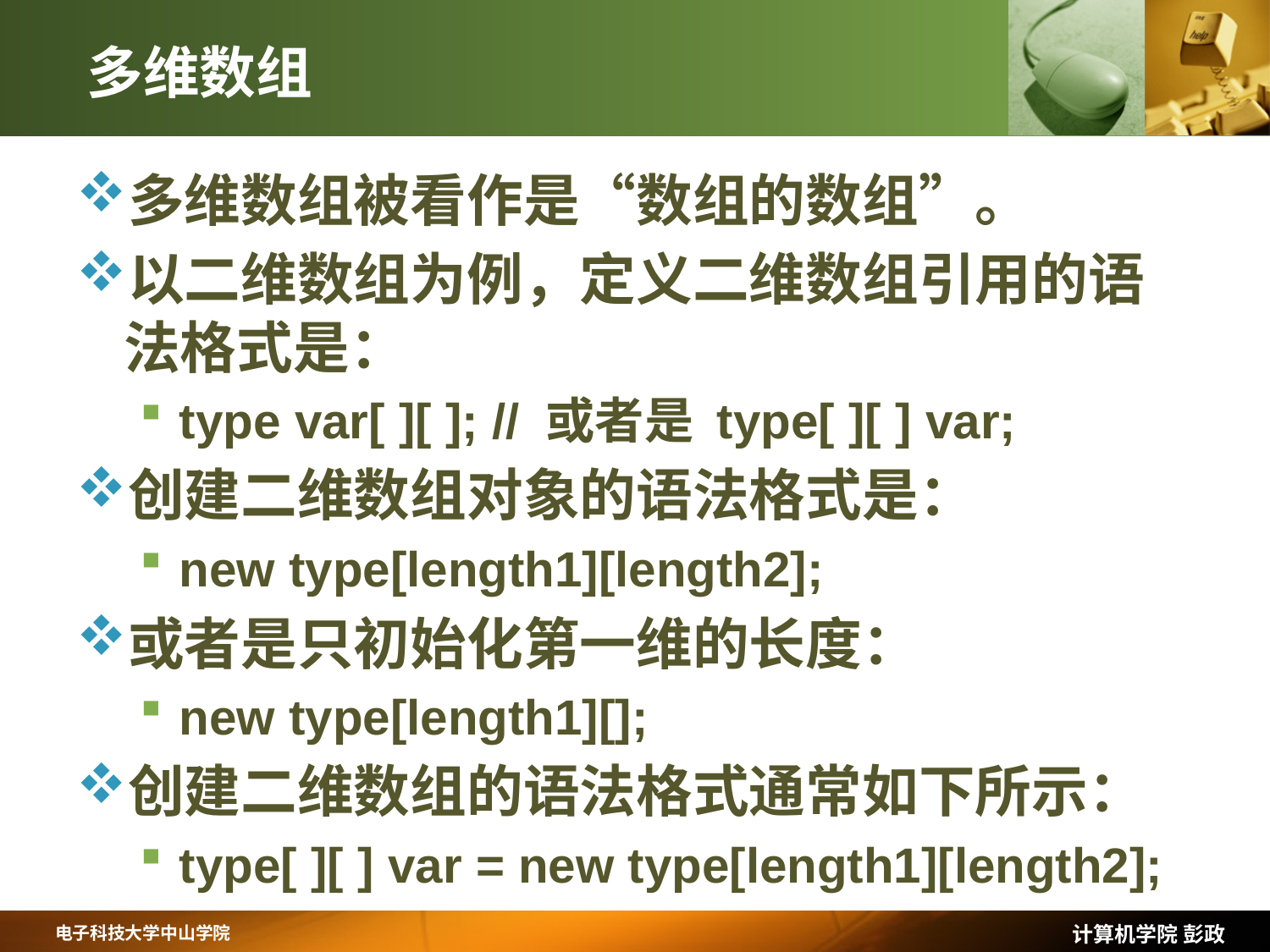

# 多维数组
多维数组被看作是“数组的数组”。
以二维数组为例，定义二维数组引用的语法格式是：
type var[ ][ ]; // 或者是 type[ ][ ] var;
创建二维数组对象的语法格式是：
new type[length1][length2];
或者是只初始化第一维的长度：
new type[length1][];
创建二维数组的语法格式通常如下所示：
type[ ][ ] var = new type[length1][length2];

计算机学院 彭政
电子科技大学中山学院